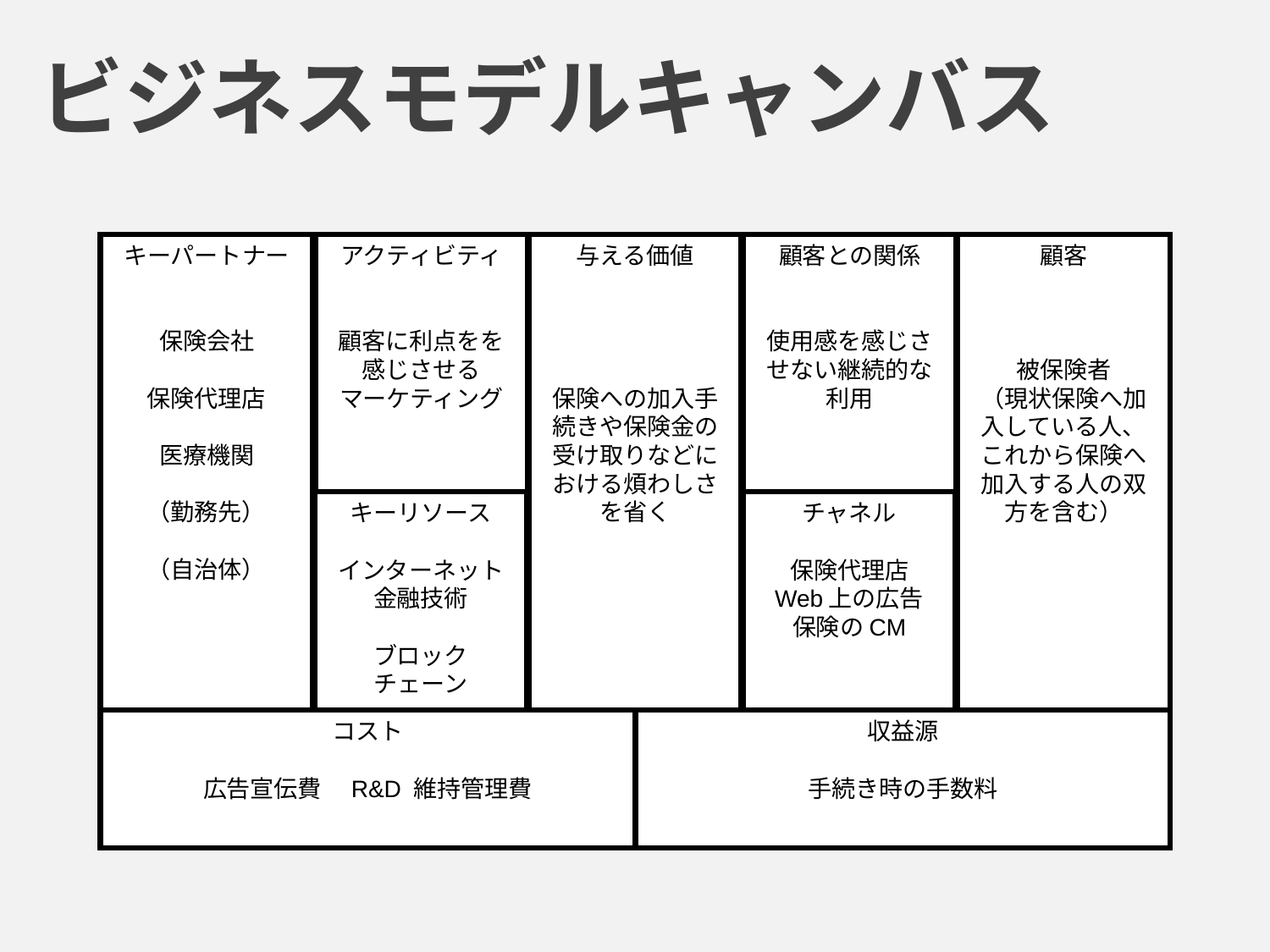

ビジネスモデルキャンバス
顧客との関係

使用感を感じさせない継続的な
利用
顧客

被保険者
（現状保険へ加入している人、これから保険へ加入する人の双方を含む）

キーパートナー

保険会社

保険代理店

医療機関

（勤務先）

（自治体）
アクティビティ

顧客に利点をを
感じさせる
マーケティング
与える価値

保険への加入手続きや保険金の受け取りなどにおける煩わしさを省く

チャネル

保険代理店
Web上の広告
保険のCM
キーリソース

インターネット
金融技術

ブロック
チェーン
コスト

広告宣伝費　R&D 維持管理費
収益源

手続き時の手数料